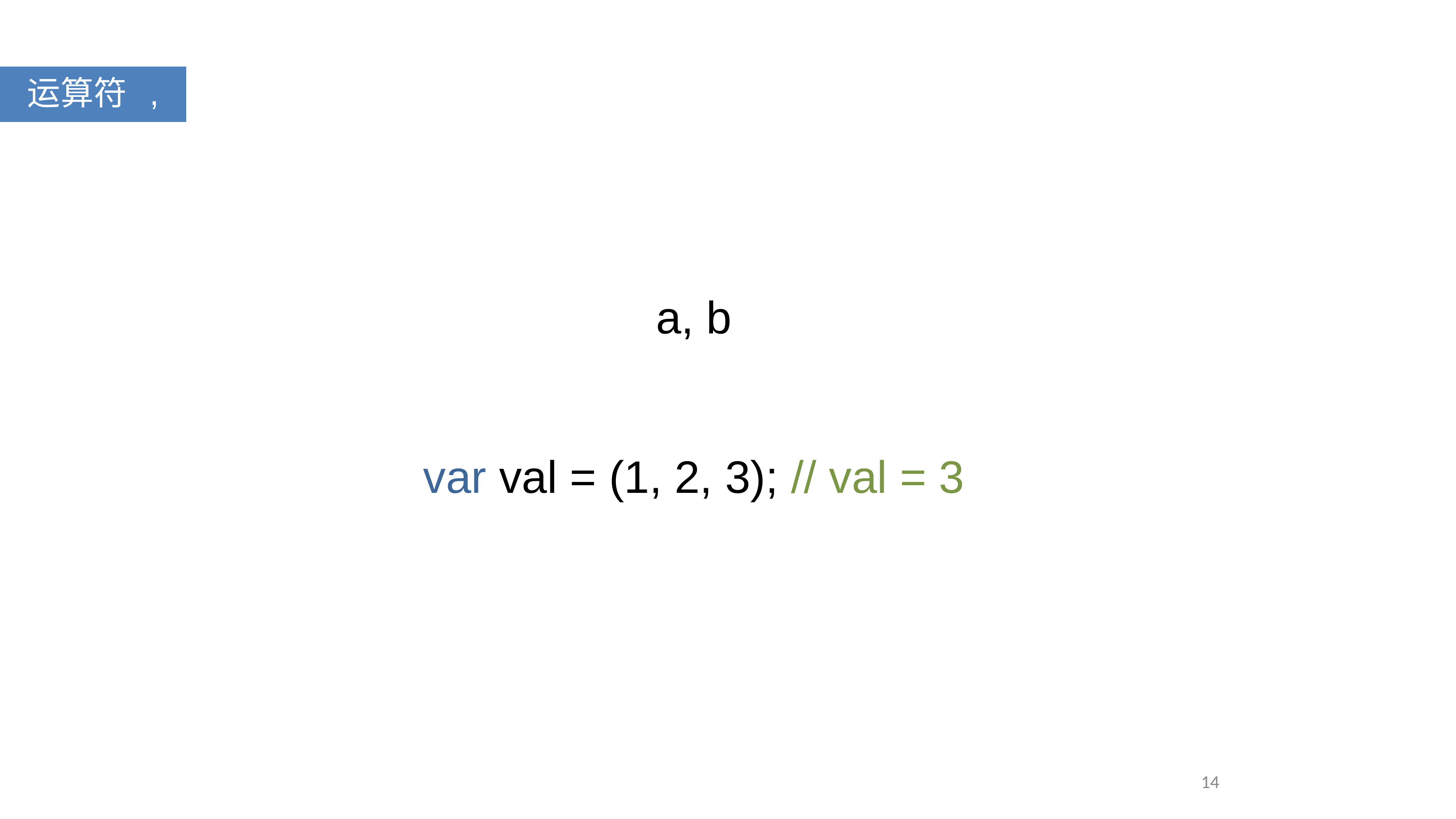

运算符  ,
a, b
var val = (1, 2, 3); // val = 3
14